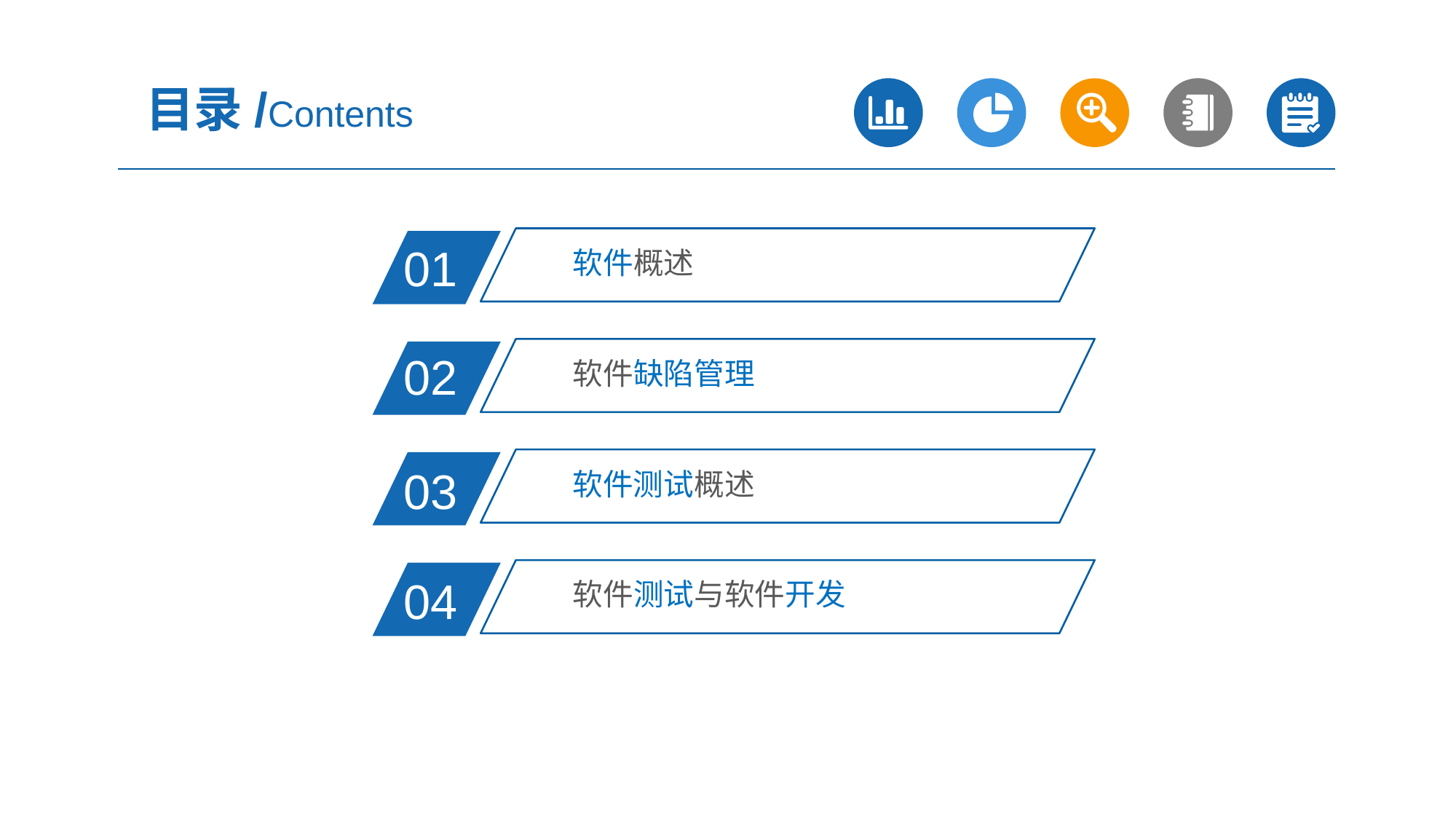

目录/Contents

软件概述

01

软件缺陷管理
02

软件测试概述

03

软件测试与软件开发

04